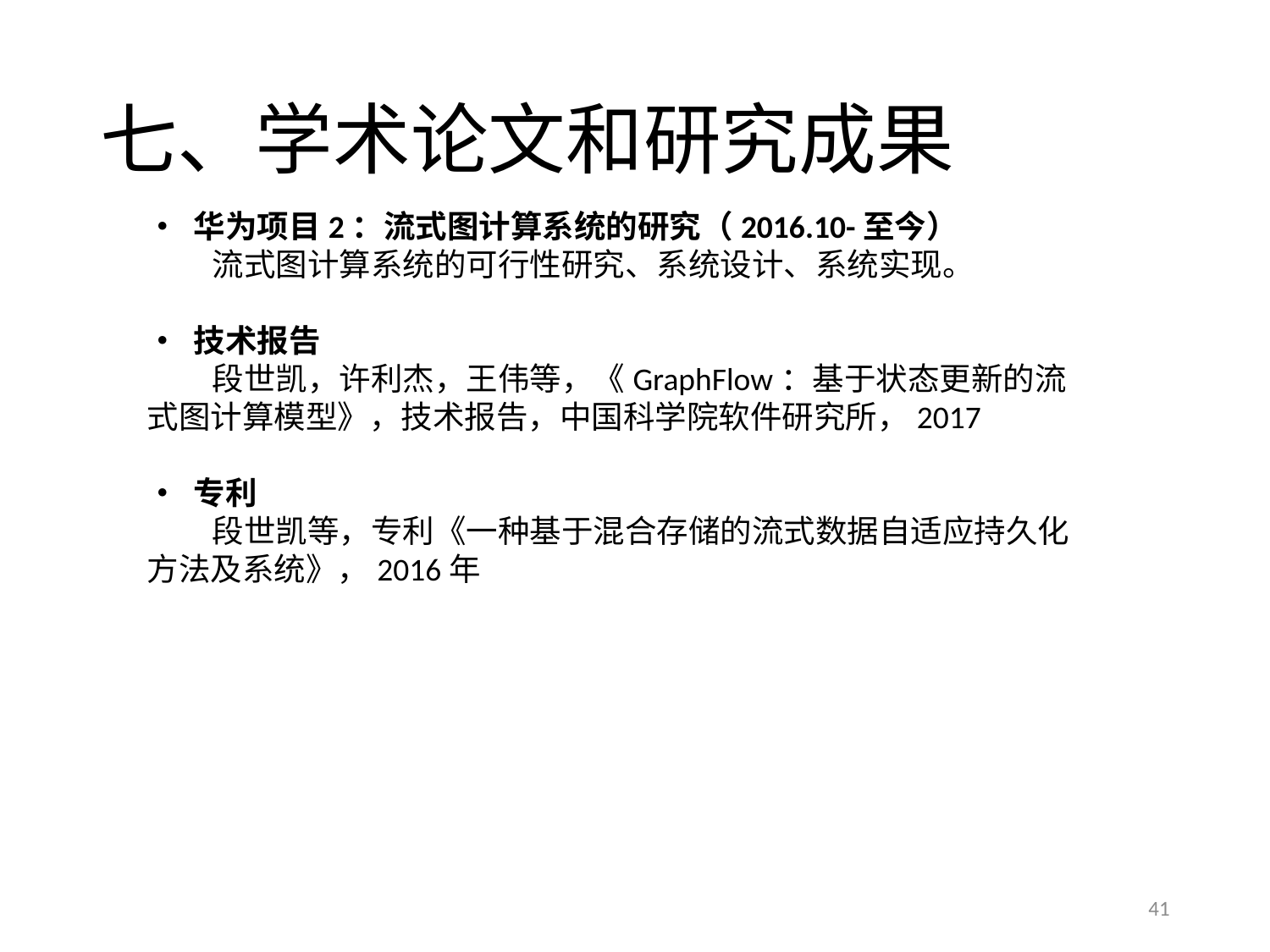

# 七、学术论文和研究成果
• 华为项目2：流式图计算系统的研究（2016.10-至今）
        流式图计算系统的可行性研究、系统设计、系统实现。

• 技术报告
        段世凯，许利杰，王伟等，《GraphFlow：基于状态更新的流式图计算模型》，技术报告，中国科学院软件研究所，2017

• 专利
        段世凯等，专利《一种基于混合存储的流式数据自适应持久化方法及系统》，2016年

41